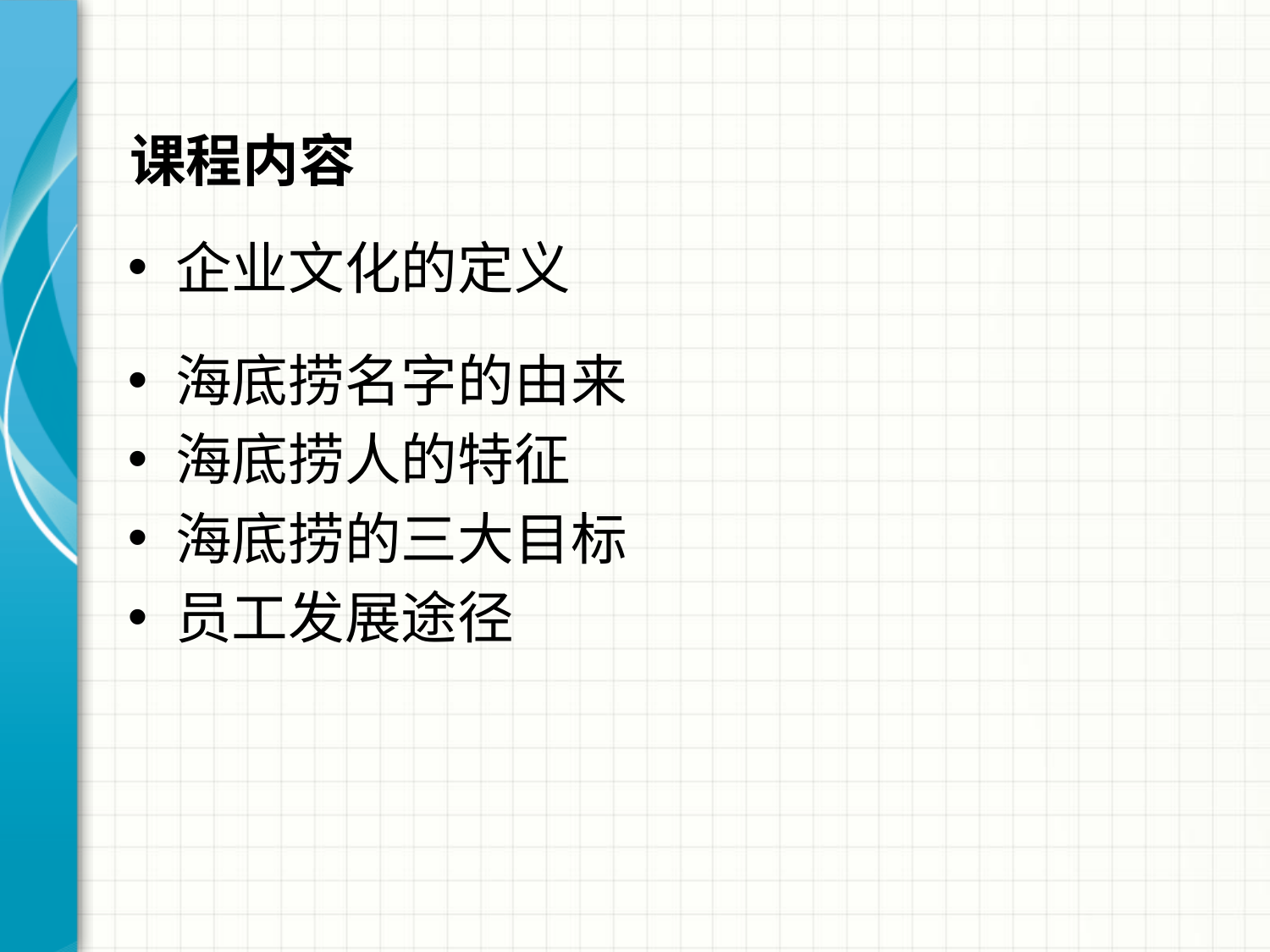

# 课程内容
企业文化的定义
海底捞名字的由来
海底捞人的特征
海底捞的三大目标
员工发展途径